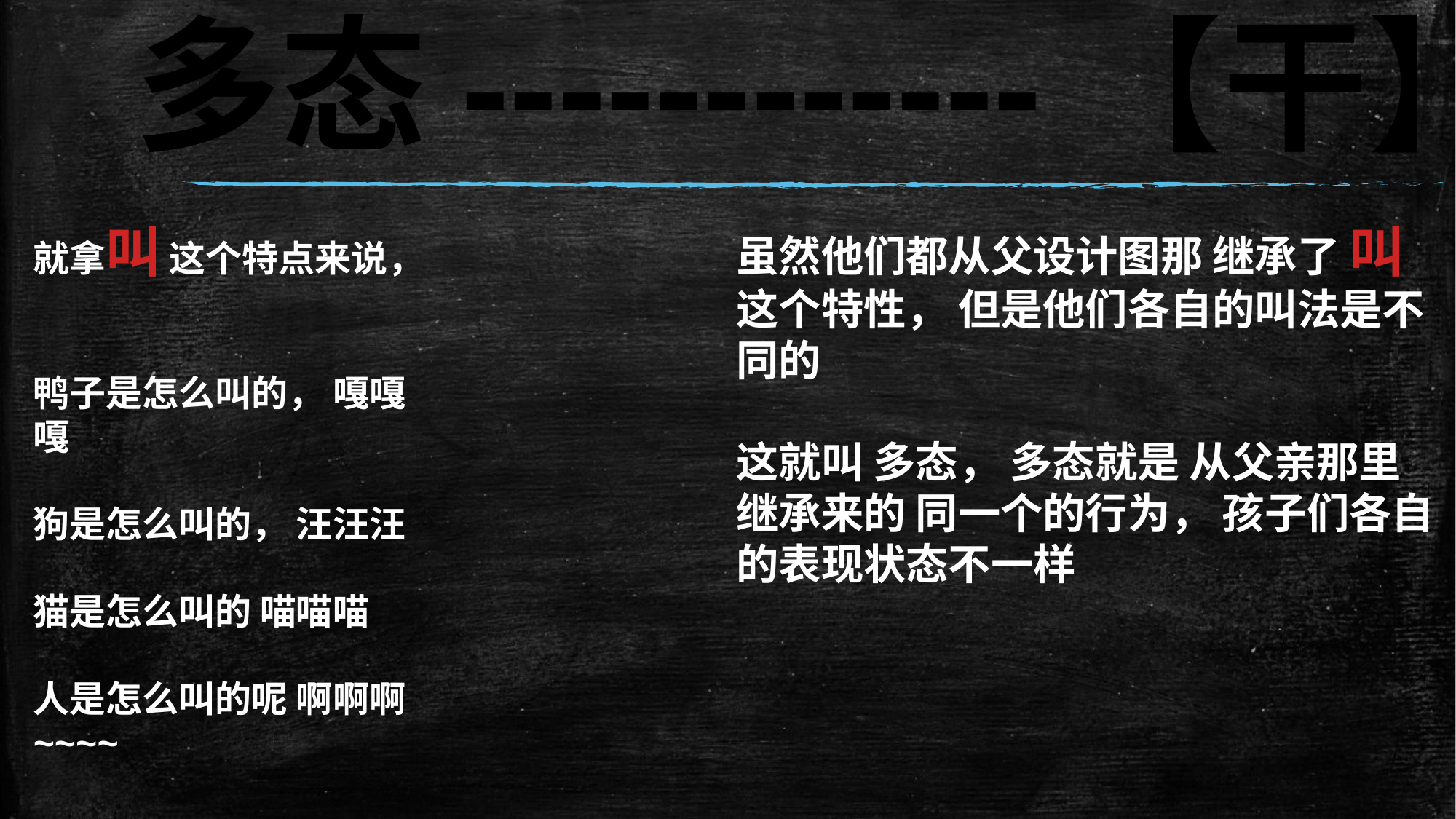

多态------------【干】
就拿叫 这个特点来说，
鸭子是怎么叫的， 嘎嘎嘎
狗是怎么叫的， 汪汪汪
猫是怎么叫的 喵喵喵
人是怎么叫的呢 啊啊啊~~~~
虽然他们都从父设计图那 继承了 叫这个特性， 但是他们各自的叫法是不同的
这就叫 多态， 多态就是 从父亲那里继承来的 同一个的行为， 孩子们各自的表现状态不一样